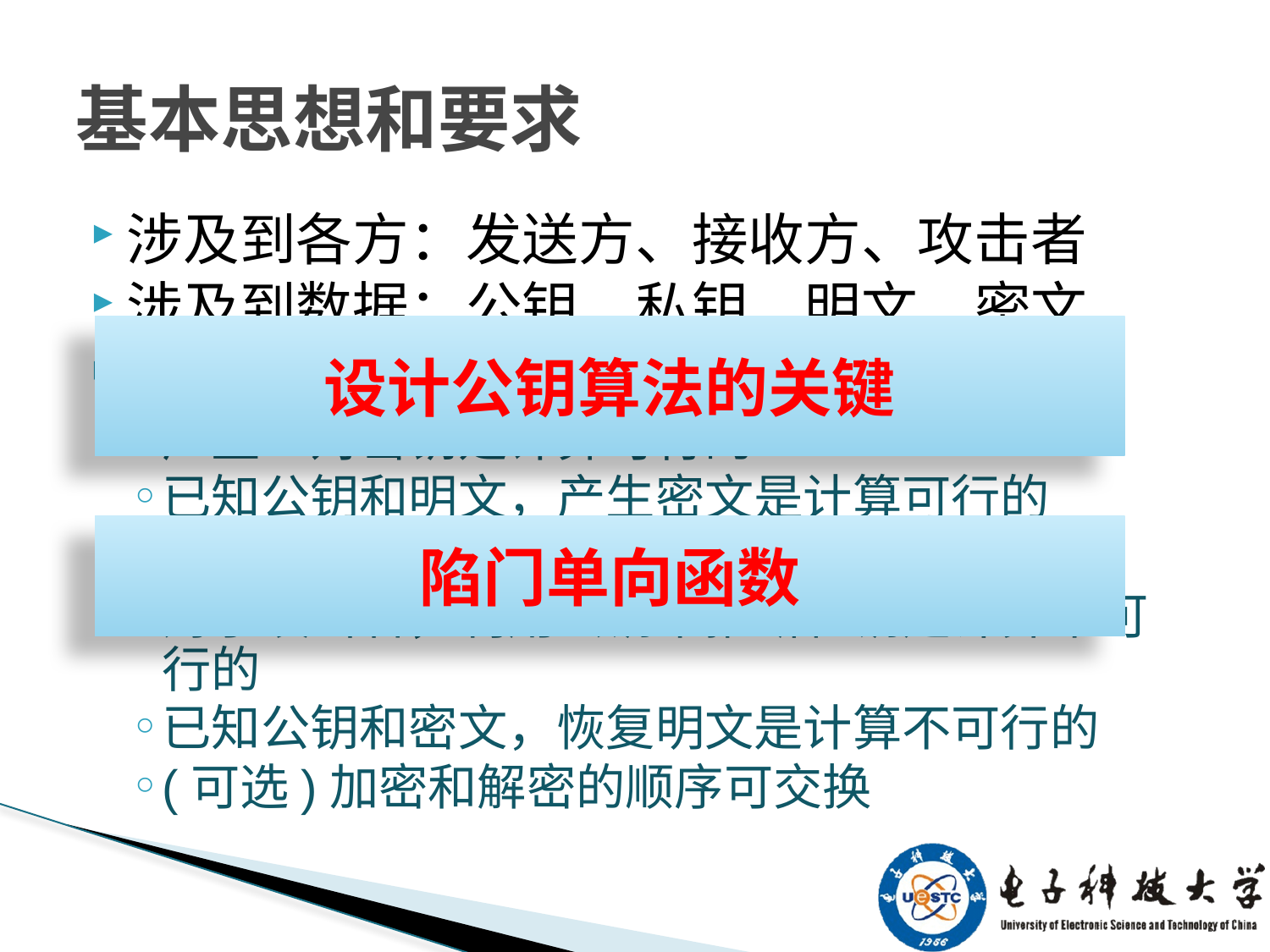

# 基本思想和要求
涉及到各方：发送方、接收方、攻击者
涉及到数据：公钥、私钥、明文、密文
公钥算法的条件：
产生一对密钥是计算可行的
已知公钥和明文，产生密文是计算可行的
接收方利用私钥来解密密文是计算可行的
对于攻击者，利用公钥来推断私钥是计算不可行的
已知公钥和密文，恢复明文是计算不可行的
(可选)加密和解密的顺序可交换
设计公钥算法的关键
陷门单向函数